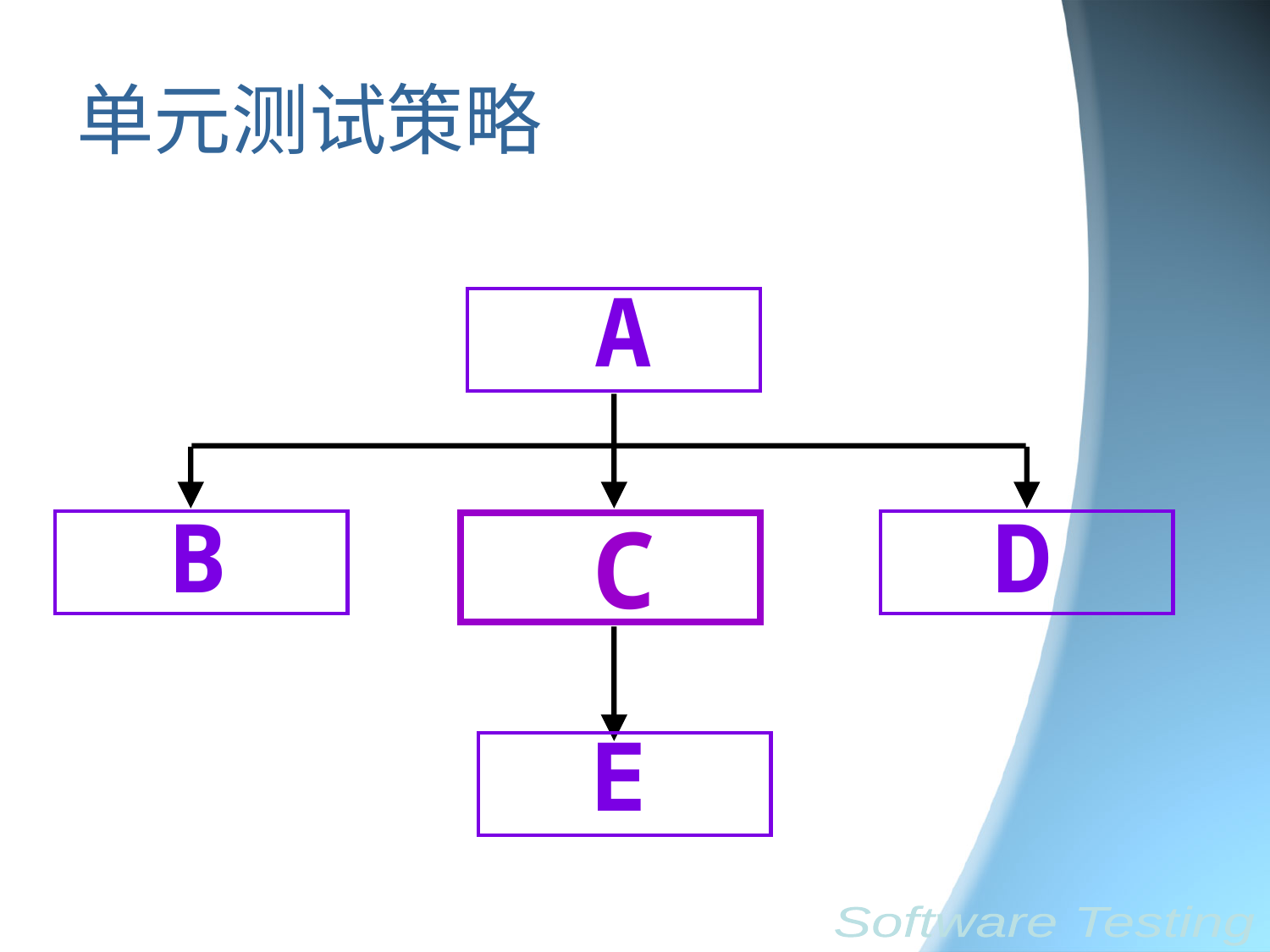

# 单元测试策略
A

B
D
C

E